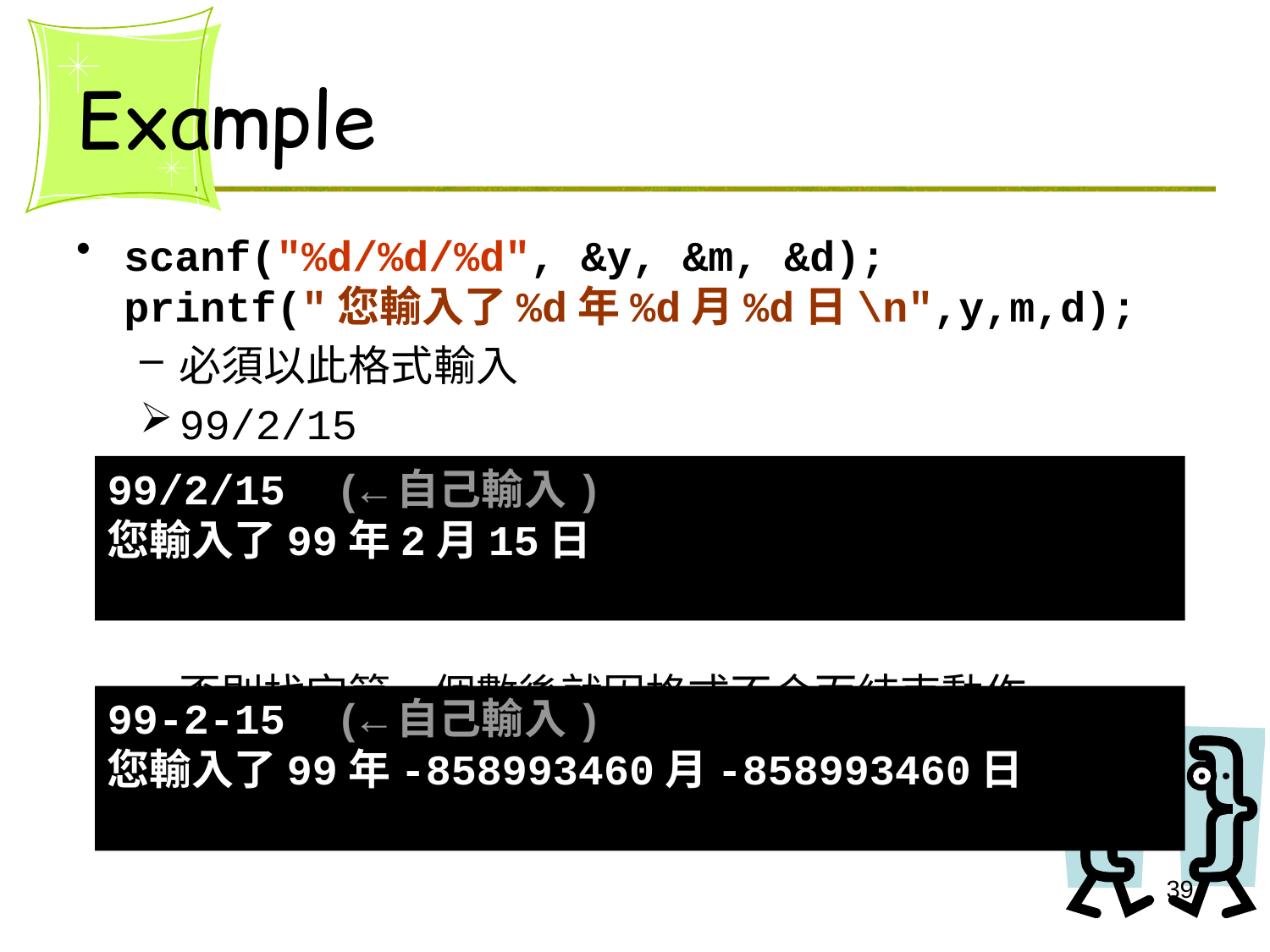

# Example
scanf("%d/%d/%d", &y, &m, &d);
printf("您輸入了%d年%d月%d日\n",y,m,d);
必須以此格式輸入
99/2/15

否則找完第一個數後就因格式不合而結束動作
99/2/15  (←自己輸入)
您輸入了99年2月15日

99-2-15  (←自己輸入)
您輸入了99年-858993460月-858993460日

39